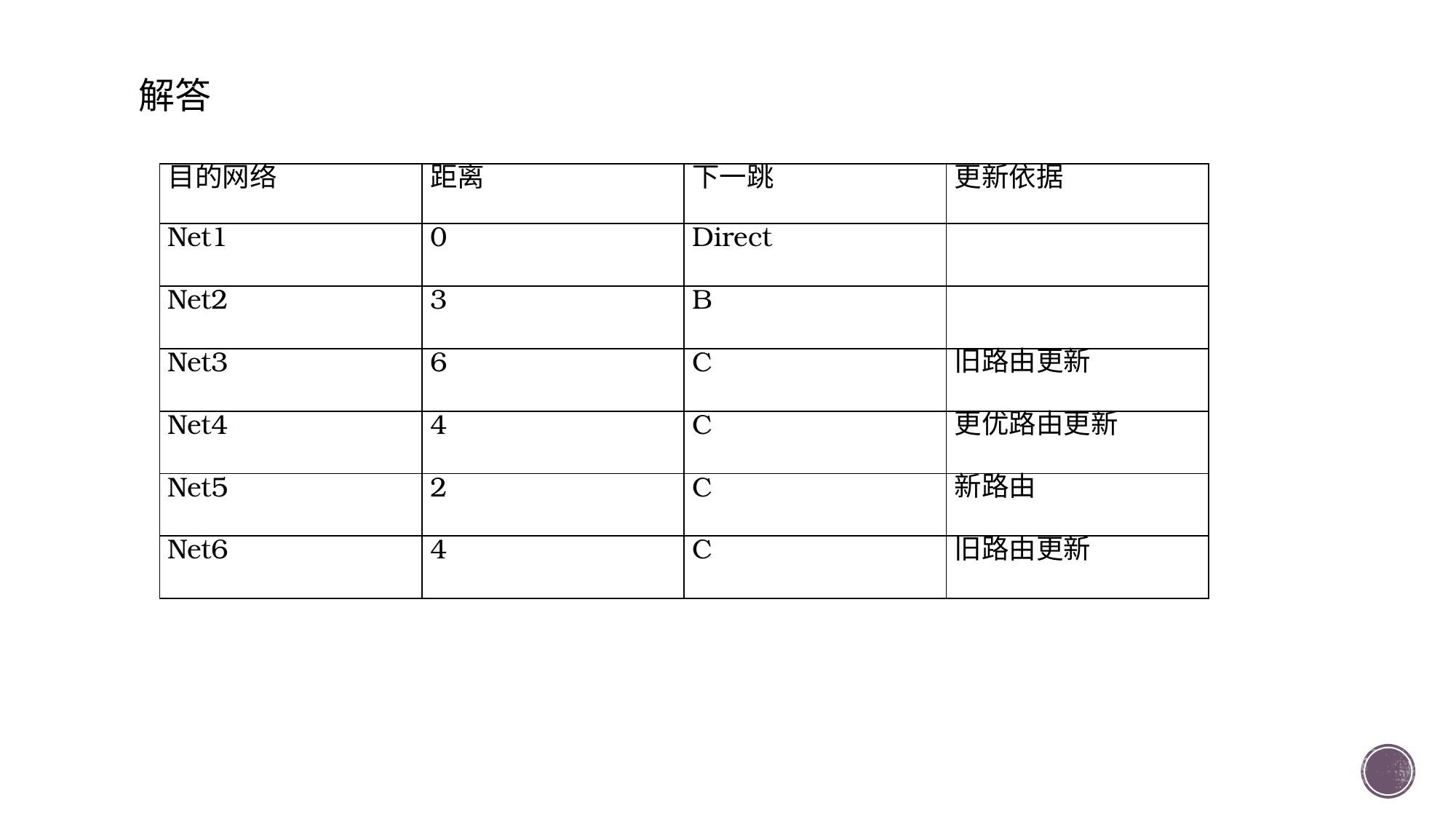

解答
| 目的网络 | 距离 | 下一跳 | 更新依据 |
| --- | --- | --- | --- |
| Net1 | 0 | Direct |  |
| Net2 | 3 | B |  |
| Net3 | 6 | C | 旧路由更新 |
| Net4 | 4 | C | 更优路由更新 |
| Net5 | 2 | C | 新路由 |
| Net6 | 4 | C | 旧路由更新 |